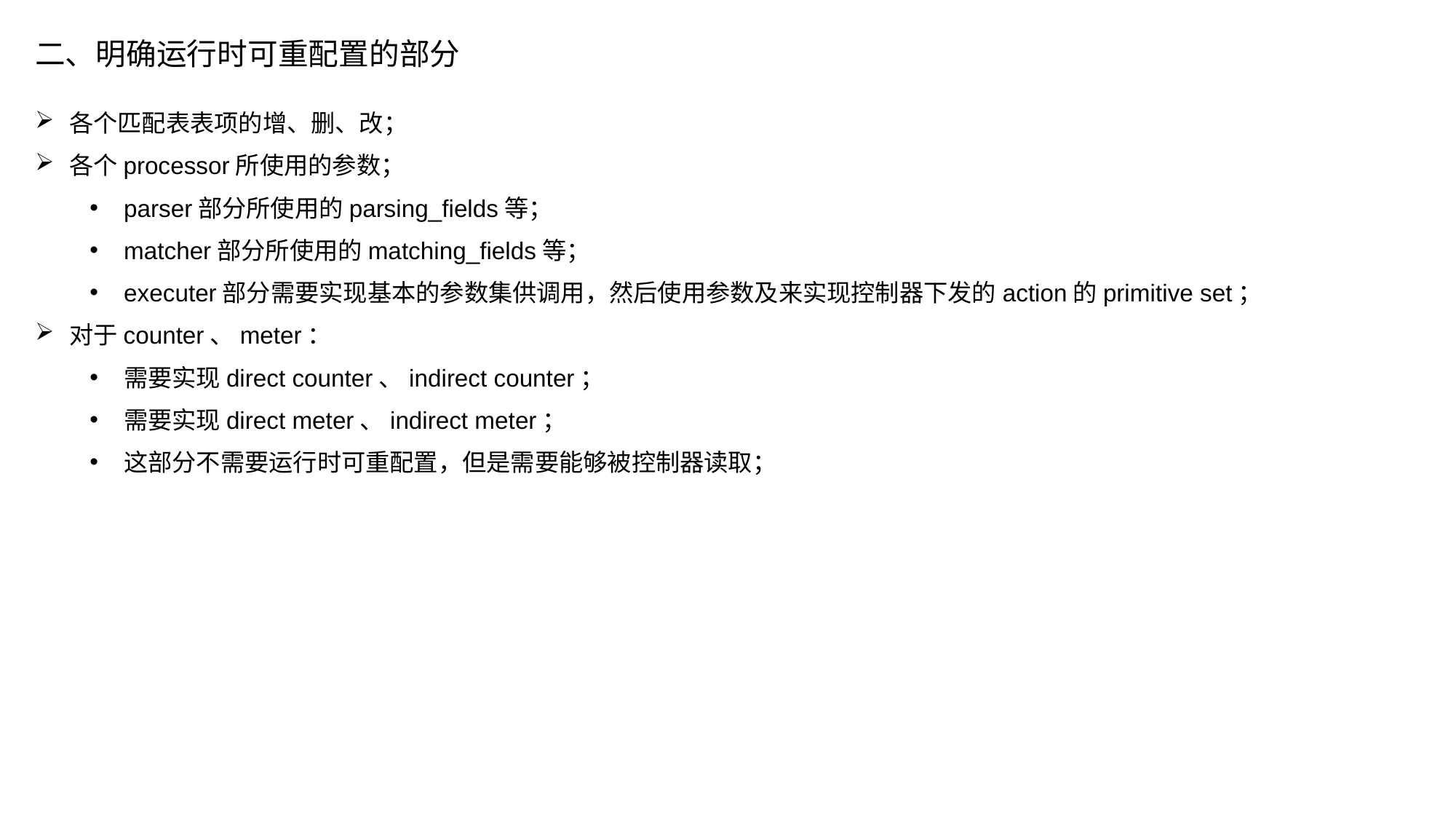

二、明确运行时可重配置的部分
各个匹配表表项的增、删、改；
各个processor所使用的参数；
parser部分所使用的parsing_fields等；
matcher部分所使用的matching_fields等；
executer部分需要实现基本的参数集供调用，然后使用参数及来实现控制器下发的action的primitive set；
对于counter、meter：
需要实现direct counter、indirect counter；
需要实现direct meter、indirect meter；
这部分不需要运行时可重配置，但是需要能够被控制器读取；